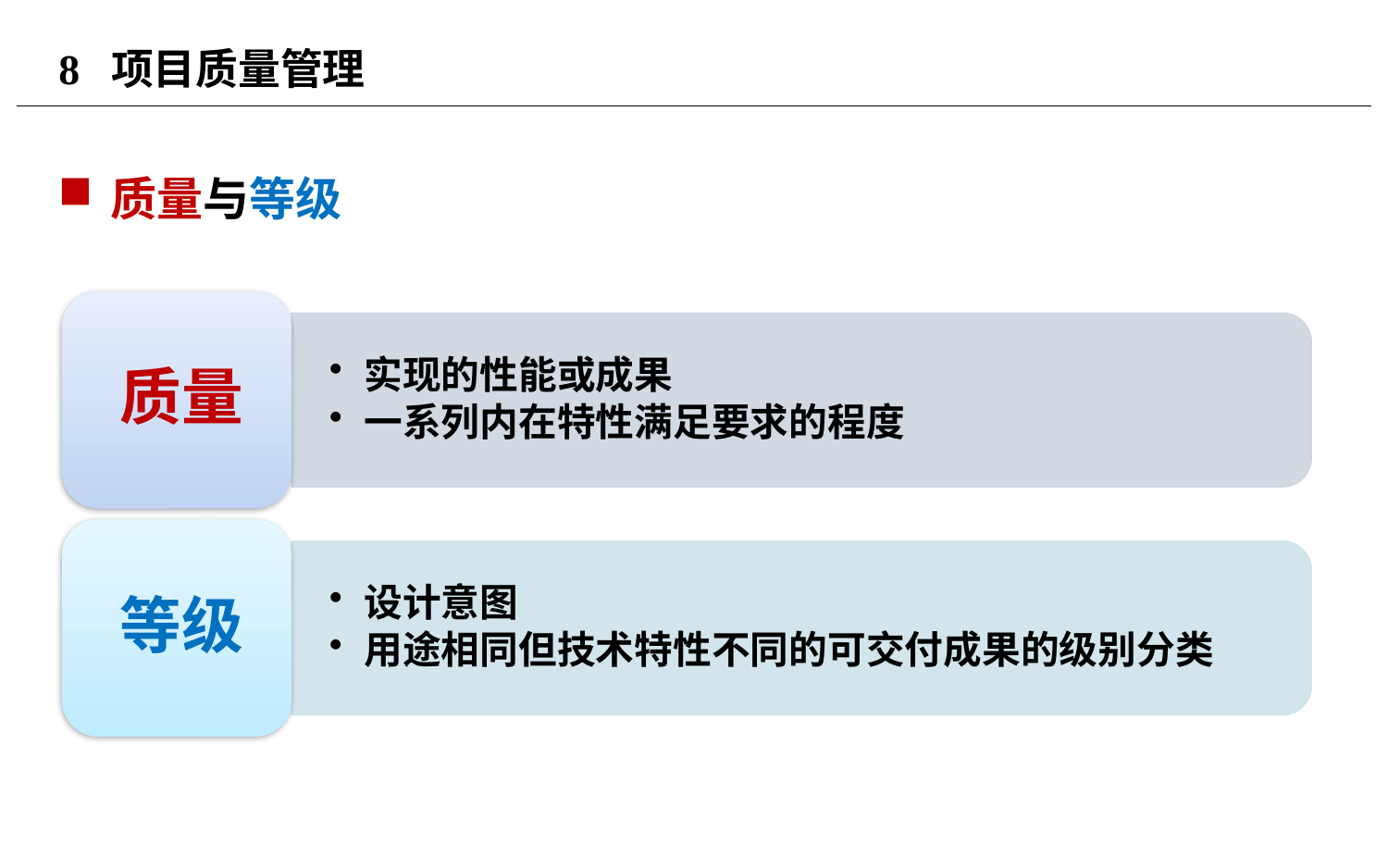

# 8  项目质量管理
质量与等级
实现的性能或成果
一系列内在特性满足要求的程度
质量
设计意图
用途相同但技术特性不同的可交付成果的级别分类
等级